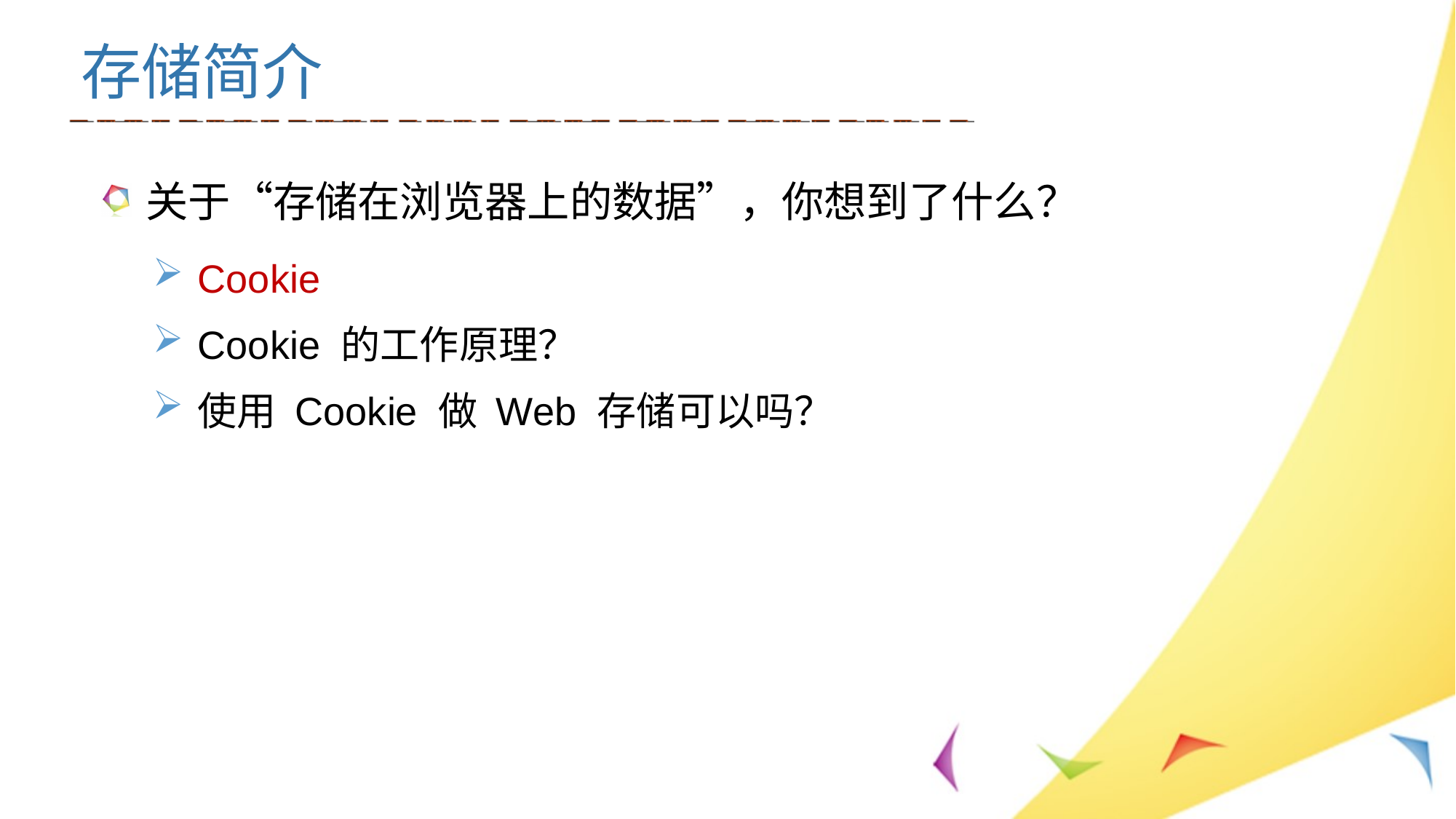

存储简介
关于“存储在浏览器上的数据”，你想到了什么？
Cookie
Cookie 的工作原理？
使用 Cookie 做 Web 存储可以吗？